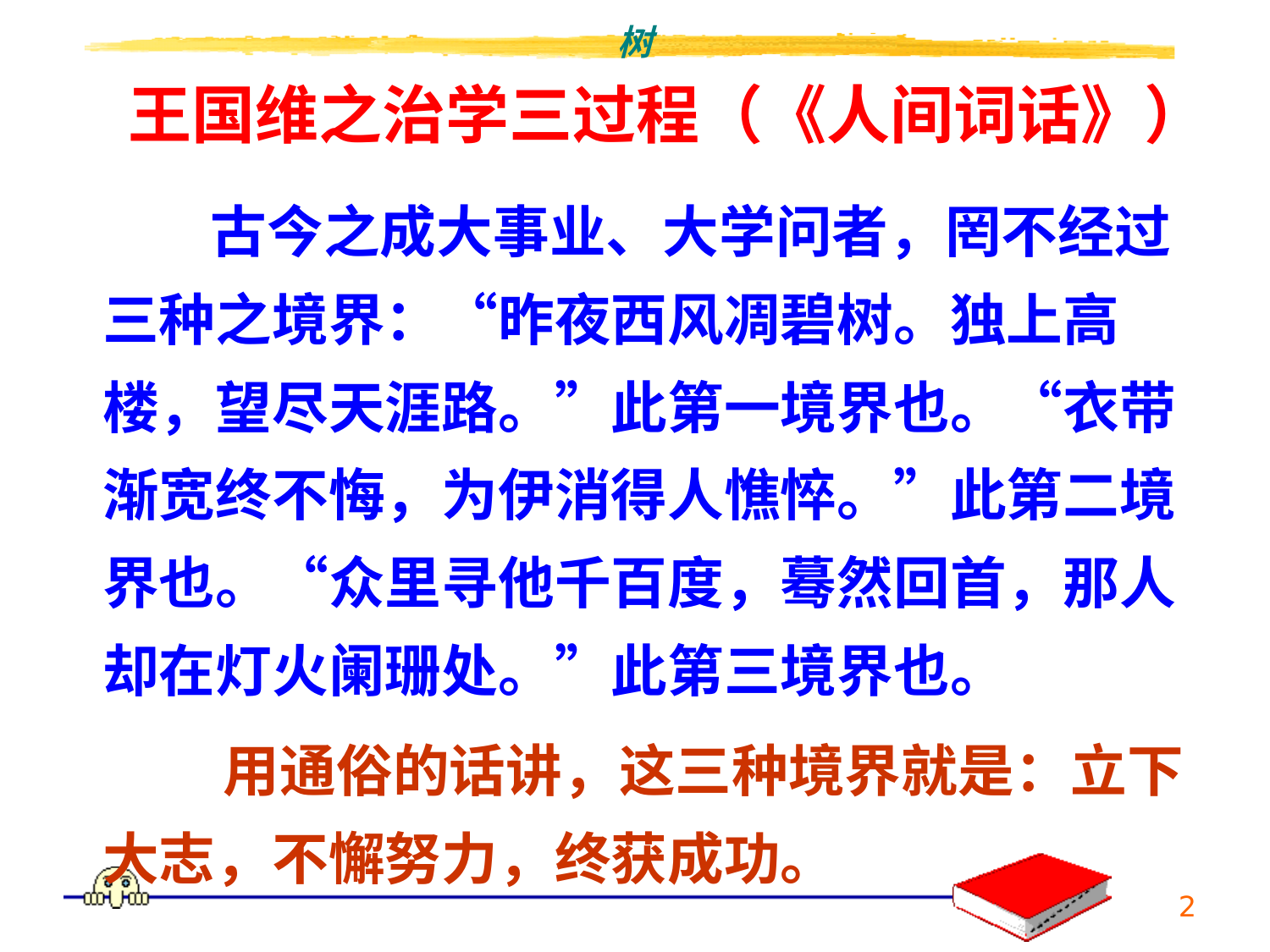

# 王国维之治学三过程（《人间词话》）
           古今之成大事业、大学问者，罔不经过三种之境界：“昨夜西风凋碧树。独上高楼，望尽天涯路。”此第一境界也。“衣带渐宽终不悔，为伊消得人憔悴。”此第二境界也。“众里寻他千百度，蓦然回首，那人却在灯火阑珊处。”此第三境界也。
            用通俗的话讲，这三种境界就是：立下大志，不懈努力，终获成功。
2